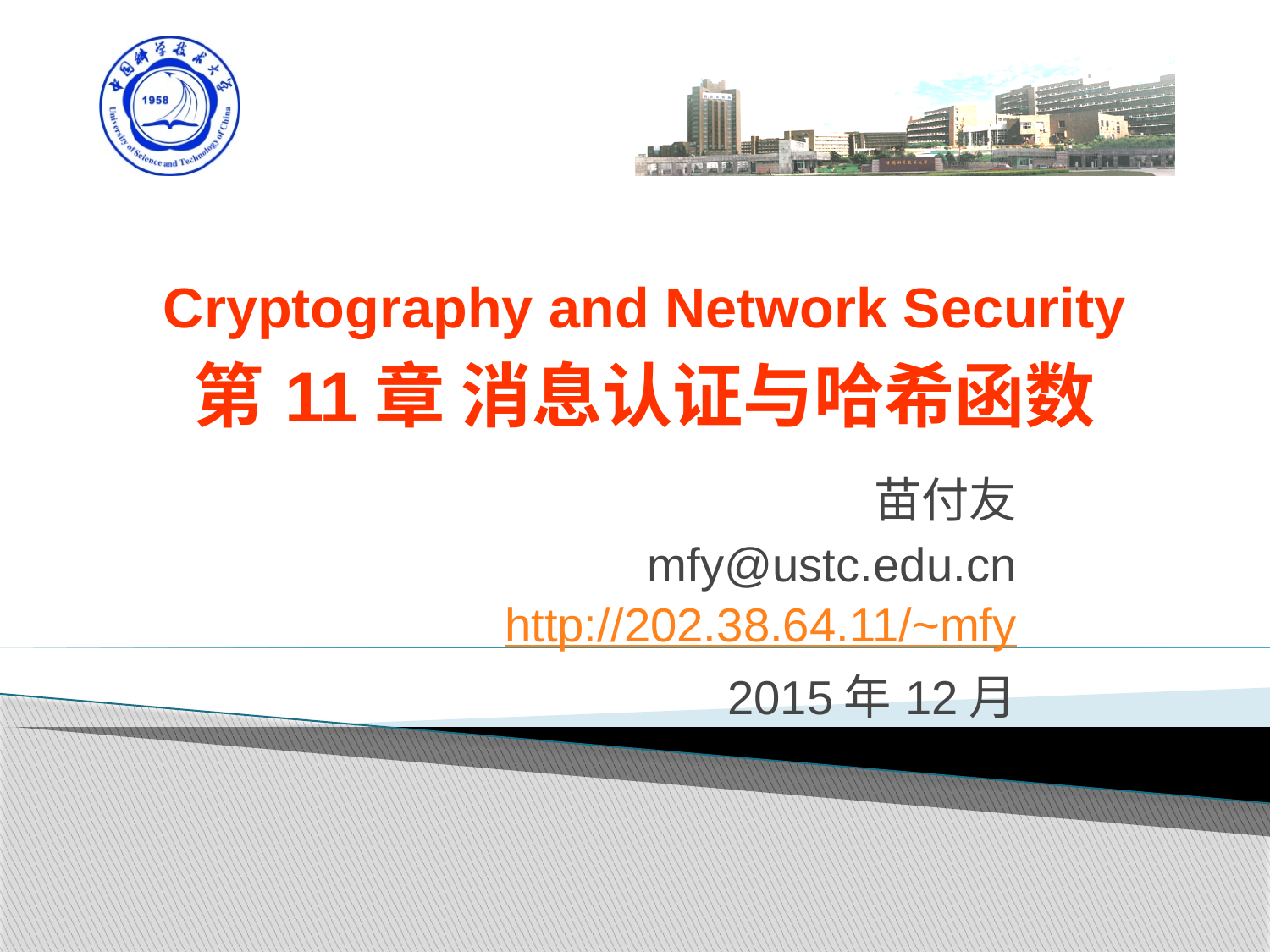

# Cryptography and Network Security 第11章 消息认证与哈希函数
苗付友
mfy@ustc.edu.cn
http://202.38.64.11/~mfy
2015年12月